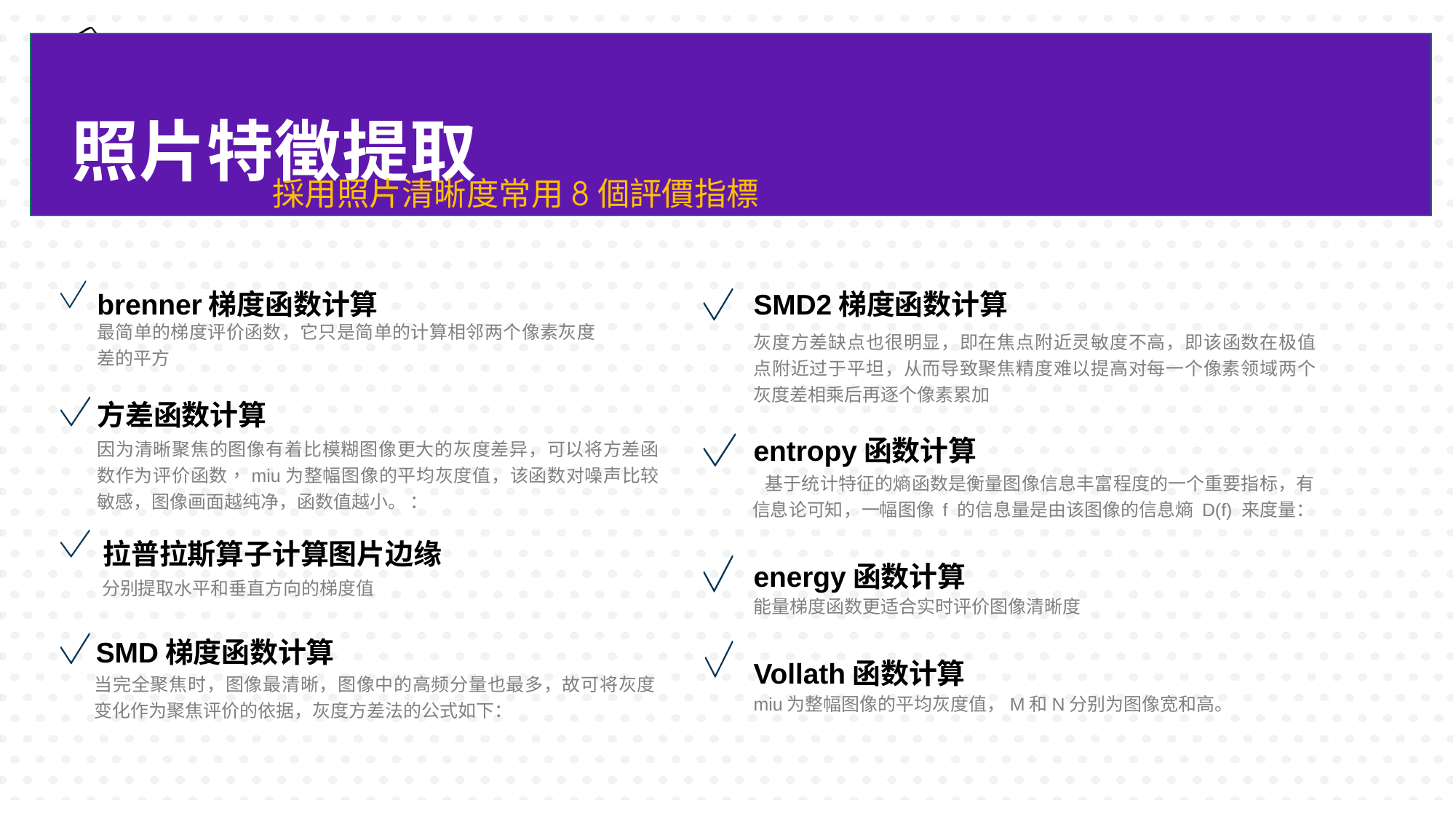

照片特徵提取
採用照片清晰度常用8個評價指標
brenner梯度函数计算
最简单的梯度评价函数，它只是简单的计算相邻两个像素灰度差的平方

SMD2梯度函数计算
灰度方差缺点也很明显，即在焦点附近灵敏度不高，即该函数在极值点附近过于平坦，从而导致聚焦精度难以提高对每一个像素领域两个灰度差相乘后再逐个像素累加

方差函数计算
因为清晰聚焦的图像有着比模糊图像更大的灰度差异，可以将方差函数作为评价函数，miu为整幅图像的平均灰度值，该函数对噪声比较敏感，图像画面越纯净，函数值越小。 ：

entropy函数计算
  基于统计特征的熵函数是衡量图像信息丰富程度的一个重要指标，有信息论可知，一幅图像 f 的信息量是由该图像的信息熵 D(f) 来度量：

拉普拉斯算子计算图片边缘
分别提取水平和垂直方向的梯度值

energy函数计算
能量梯度函数更适合实时评价图像清晰度

SMD梯度函数计算
当完全聚焦时，图像最清晰，图像中的高频分量也最多，故可将灰度变化作为聚焦评价的依据，灰度方差法的公式如下：

Vollath函数计算
miu为整幅图像的平均灰度值，M和N分别为图像宽和高。